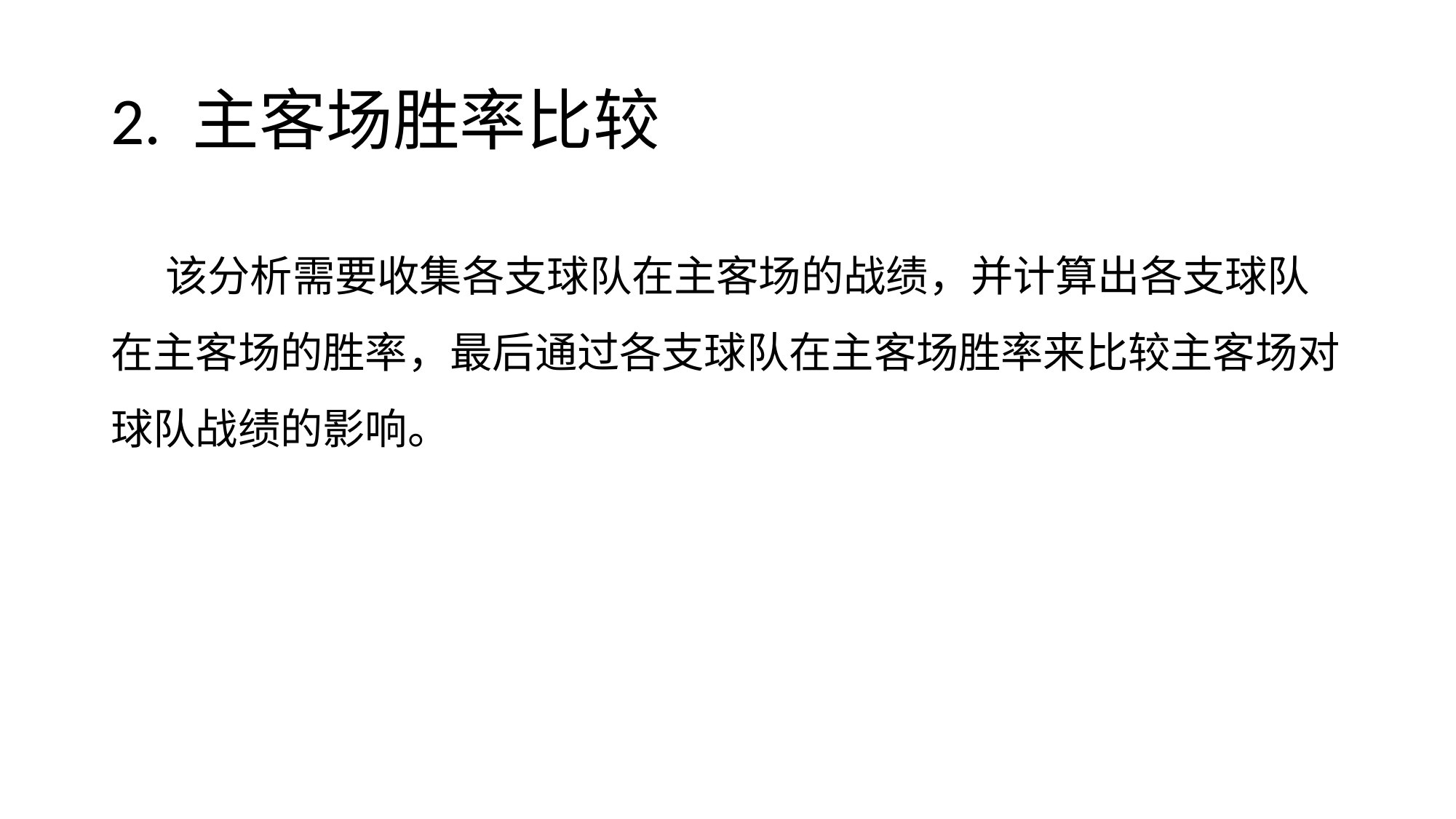

# 2. 主客场胜率比较
该分析需要收集各支球队在主客场的战绩，并计算出各支球队在主客场的胜率，最后通过各支球队在主客场胜率来比较主客场对球队战绩的影响。